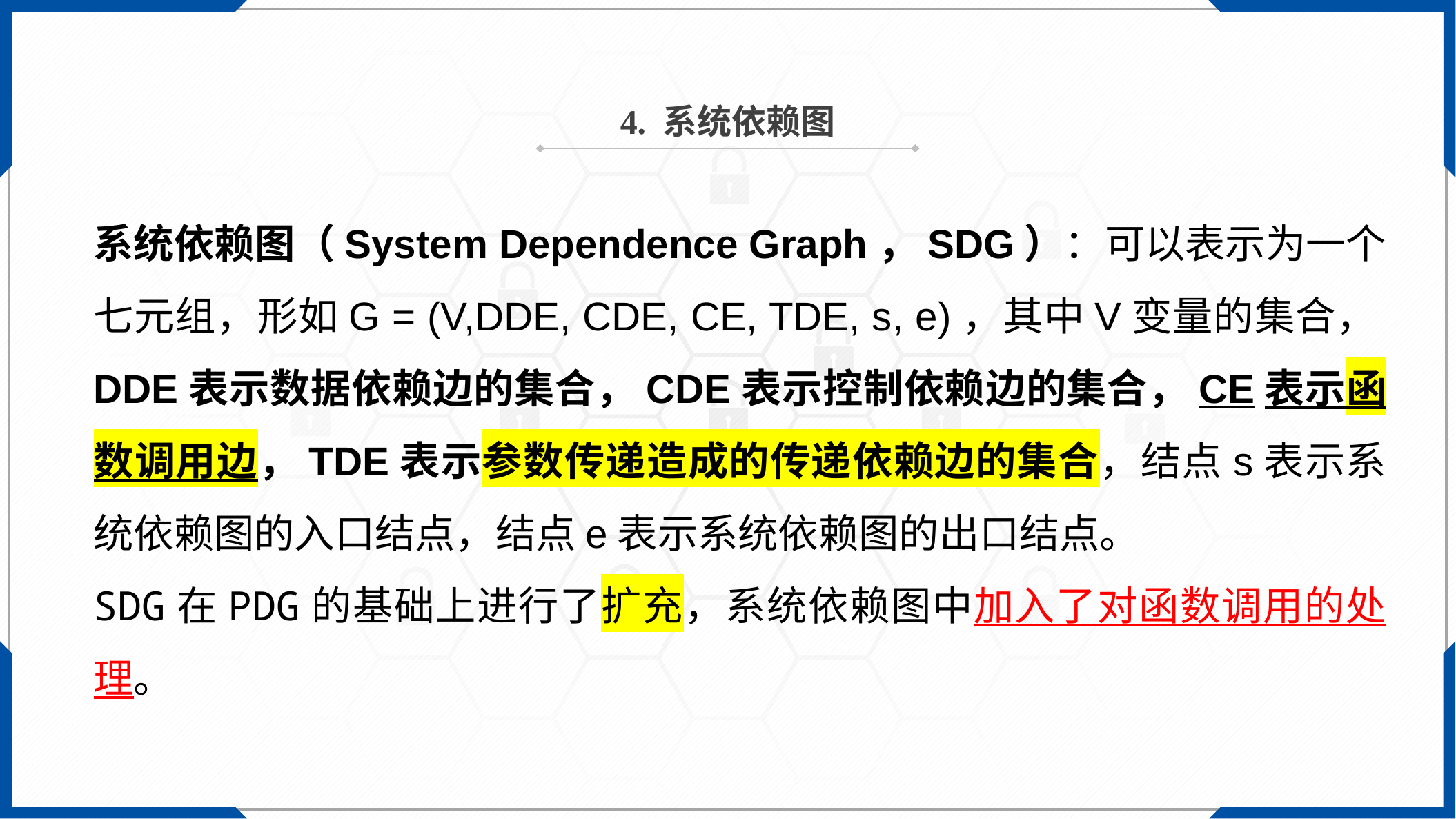

4. 系统依赖图
系统依赖图（System Dependence Graph，SDG）：可以表示为一个七元组，形如G = (V,DDE, CDE, CE, TDE, s, e)，其中V变量的集合，DDE表示数据依赖边的集合，CDE表示控制依赖边的集合，CE表示函数调用边，TDE表示参数传递造成的传递依赖边的集合，结点s表示系统依赖图的入口结点，结点e表示系统依赖图的出口结点。
SDG在PDG的基础上进行了扩充，系统依赖图中加入了对函数调用的处理。